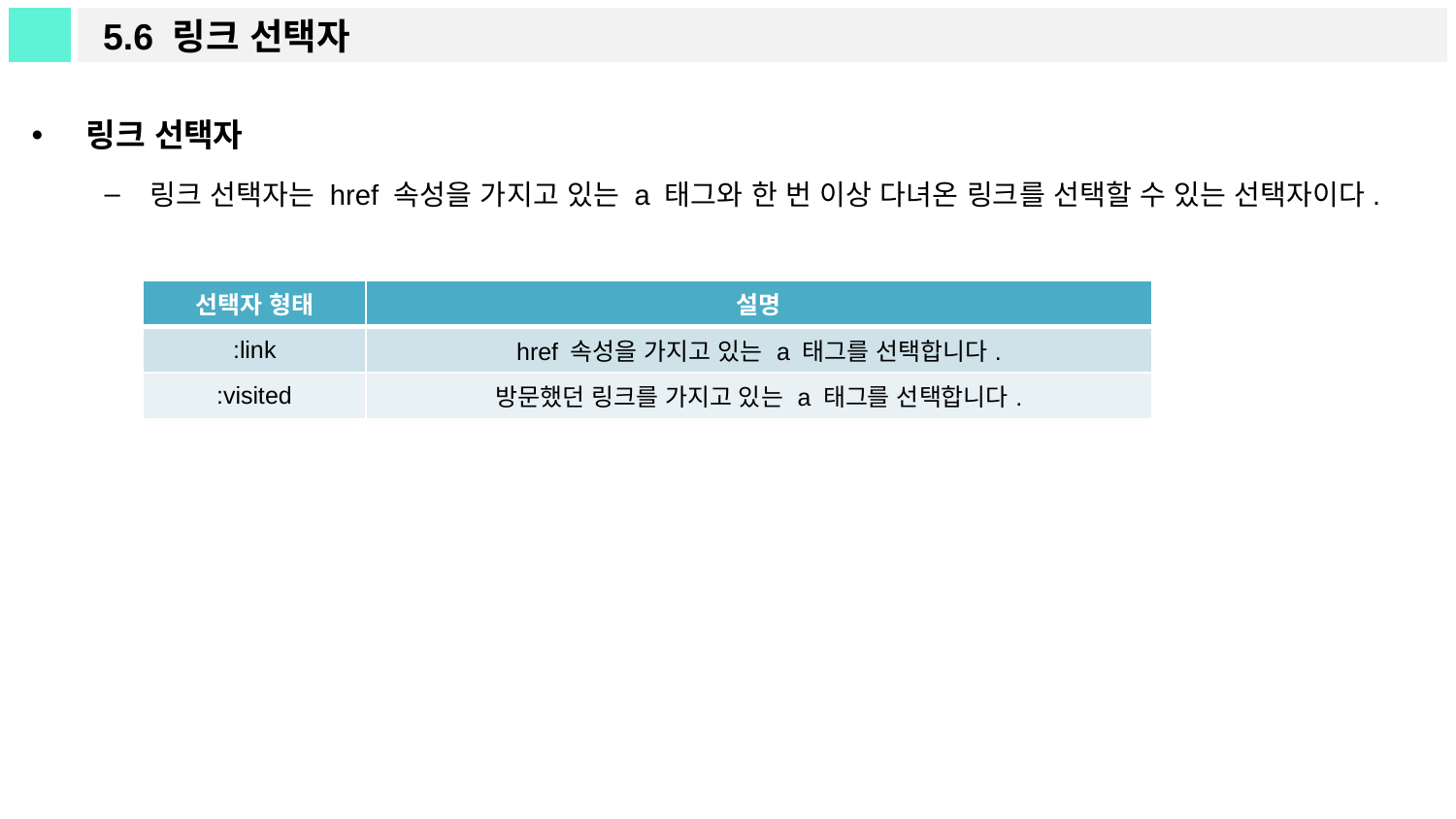

# 5.6 링크 선택자
링크 선택자
링크 선택자는 href 속성을 가지고 있는 a 태그와 한 번 이상 다녀온 링크를 선택할 수 있는 선택자이다.

| 선택자 형태 | 설명 |
| --- | --- |
| :link | href 속성을 가지고 있는 a 태그를 선택합니다. |
| :visited | 방문했던 링크를 가지고 있는 a 태그를 선택합니다. |